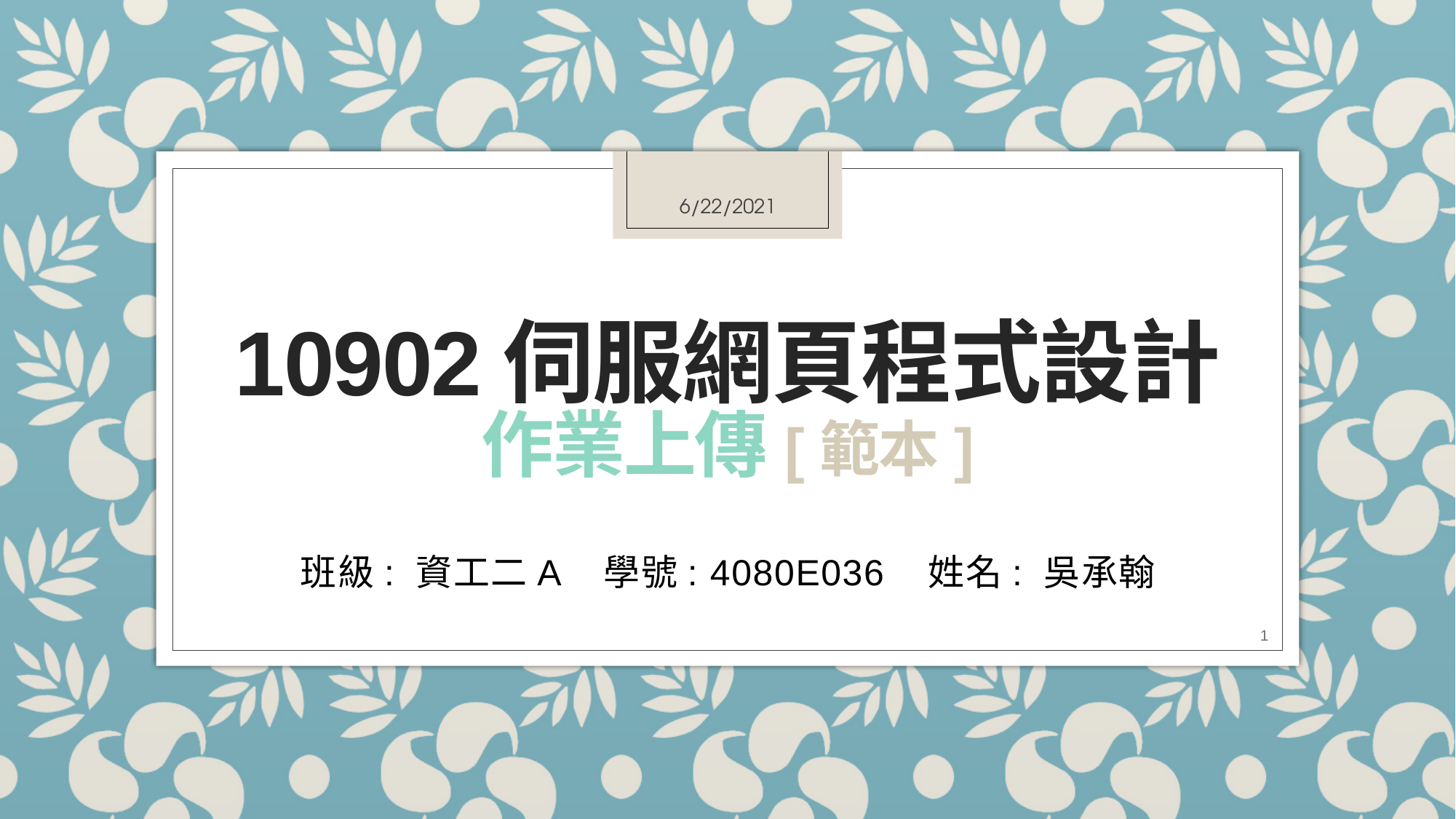

6/22/2021
# 10902伺服網頁程式設計 作業上傳[範本]
班級: 資工二A   學號: 4080E036   姓名: 吳承翰
1